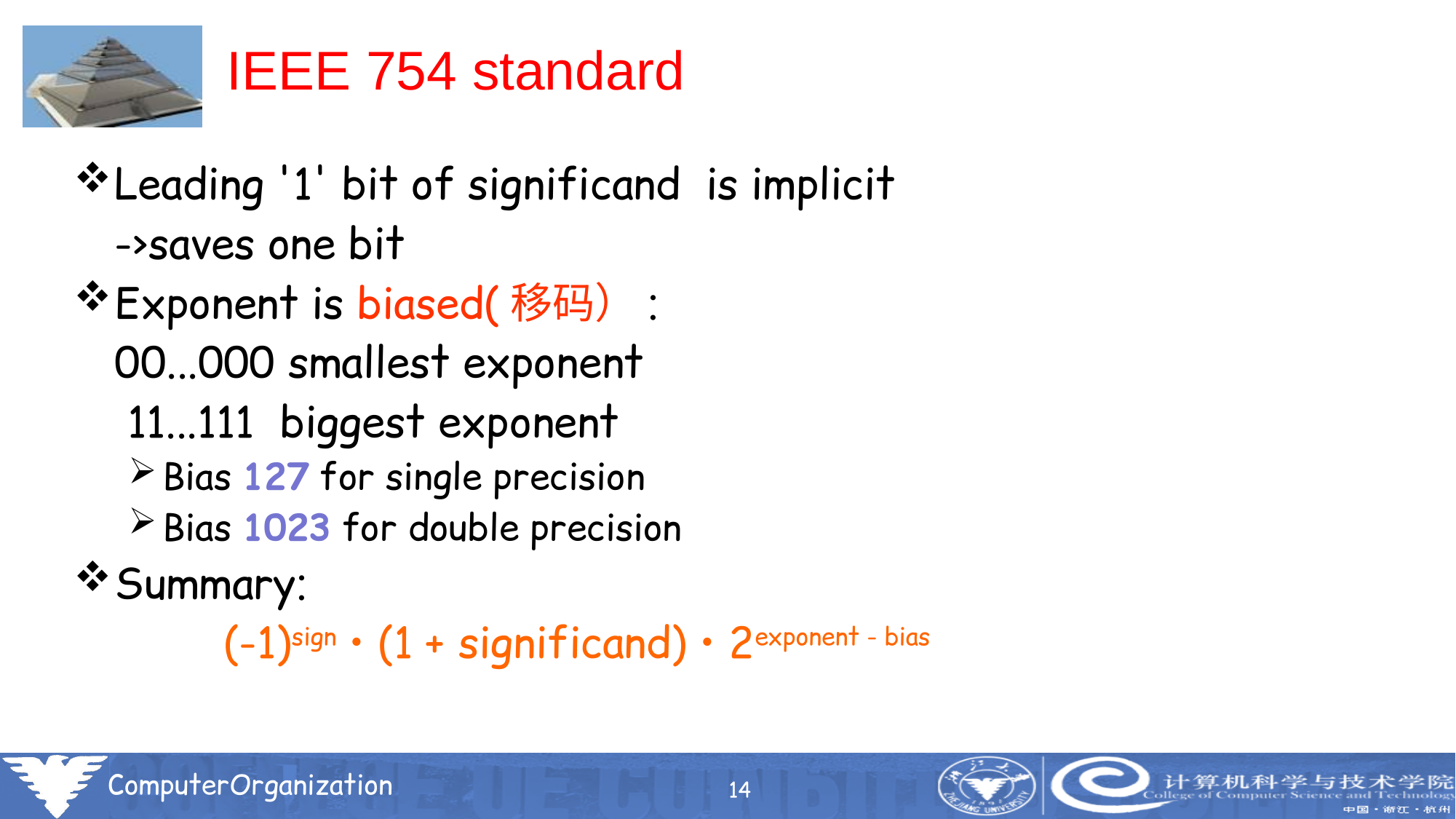

# IEEE 754 standard
Leading '1' bit of significand  is implicit
	->saves one bit
Exponent is biased(移码）:
	00...000 smallest exponent
	 11...111  biggest exponent
Bias 127 for single precision
Bias 1023 for double precision
Summary:
		(-1)sign • (1 + significand) • 2exponent - bias